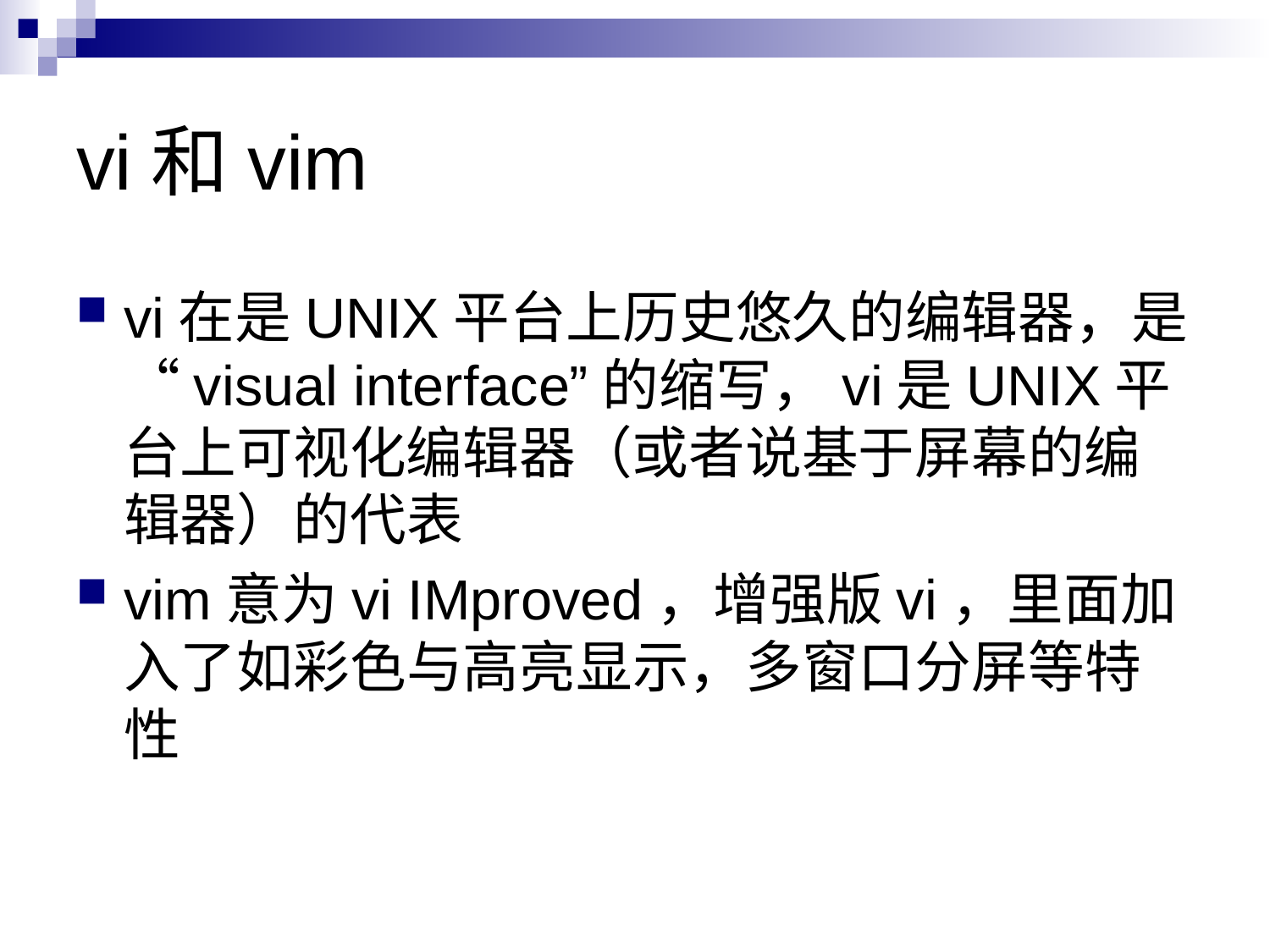

# vi和vim
vi在是UNIX平台上历史悠久的编辑器，是“visual interface”的缩写，vi是UNIX平台上可视化编辑器（或者说基于屏幕的编辑器）的代表
vim意为vi IMproved，增强版vi，里面加入了如彩色与高亮显示，多窗口分屏等特性